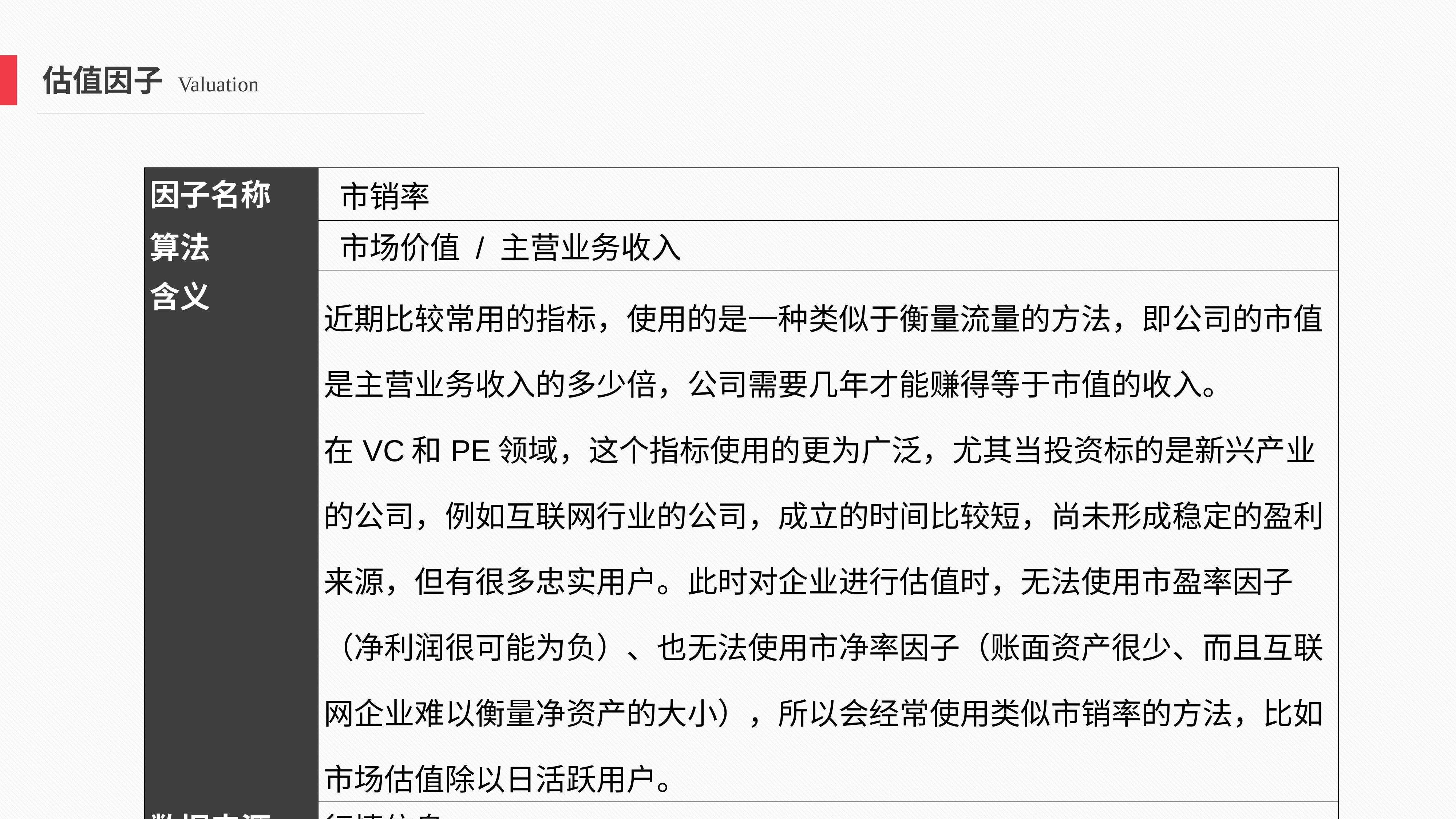

估值因子 Valuation
| 因子名称 | 市销率 |
| --- | --- |
| 算法 | 市场价值 / 主营业务收入 |
| 含义 | 近期比较常用的指标，使用的是一种类似于衡量流量的方法，即公司的市值是主营业务收入的多少倍，公司需要几年才能赚得等于市值的收入。 在VC和PE领域，这个指标使用的更为广泛，尤其当投资标的是新兴产业的公司，例如互联网行业的公司，成立的时间比较短，尚未形成稳定的盈利来源，但有很多忠实用户。此时对企业进行估值时，无法使用市盈率因子（净利润很可能为负）、也无法使用市净率因子（账面资产很少、而且互联网企业难以衡量净资产的大小），所以会经常使用类似市销率的方法，比如市场估值除以日活跃用户。 |
| 数据来源 | 行情信息 利润表 |